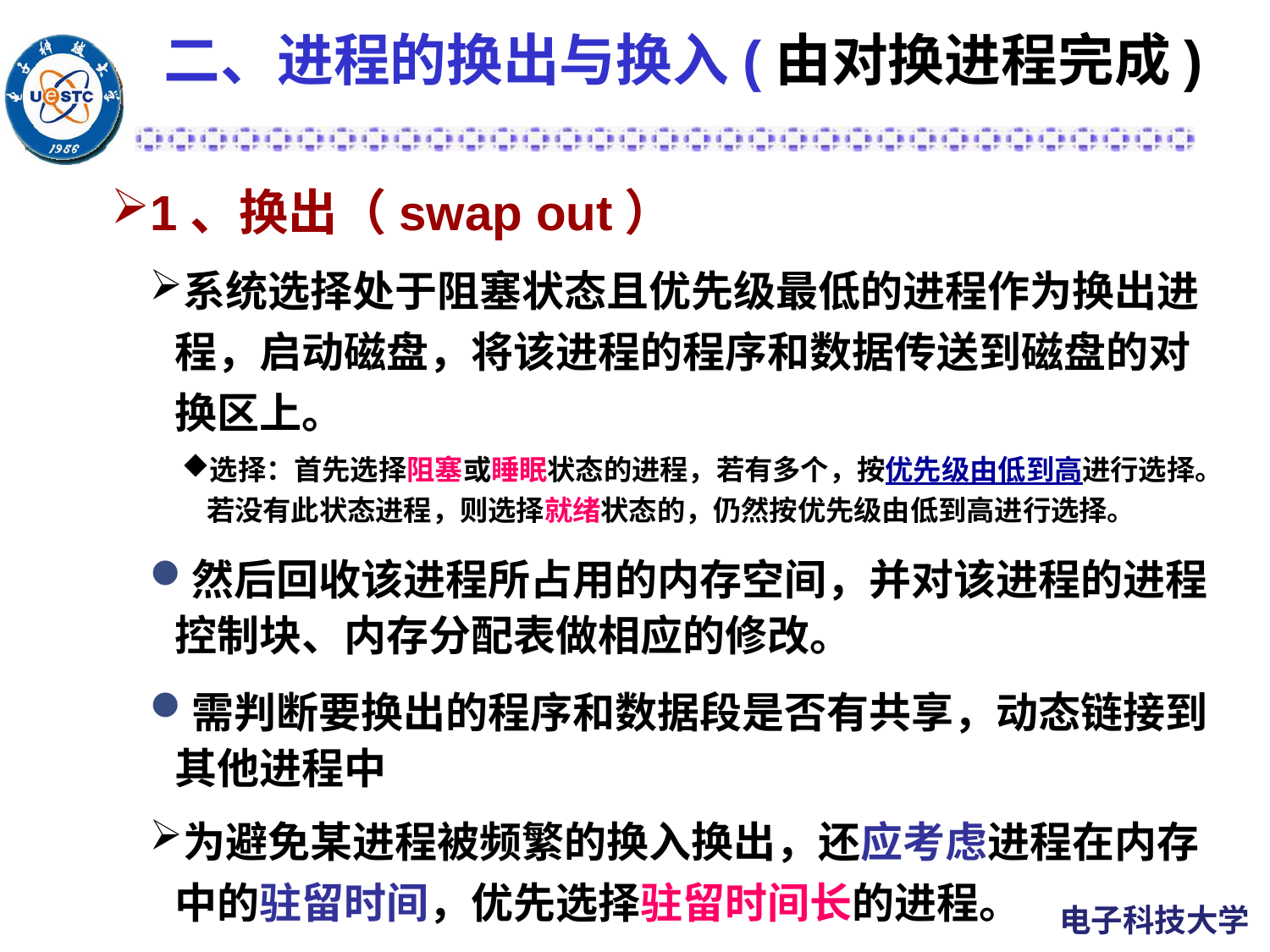

# 二、进程的换出与换入(由对换进程完成)
1、换出（swap out）
系统选择处于阻塞状态且优先级最低的进程作为换出进程，启动磁盘，将该进程的程序和数据传送到磁盘的对换区上。
选择：首先选择阻塞或睡眠状态的进程，若有多个，按优先级由低到高进行选择。若没有此状态进程，则选择就绪状态的，仍然按优先级由低到高进行选择。
然后回收该进程所占用的内存空间，并对该进程的进程控制块、内存分配表做相应的修改。
需判断要换出的程序和数据段是否有共享，动态链接到其他进程中
为避免某进程被频繁的换入换出，还应考虑进程在内存中的驻留时间，优先选择驻留时间长的进程。